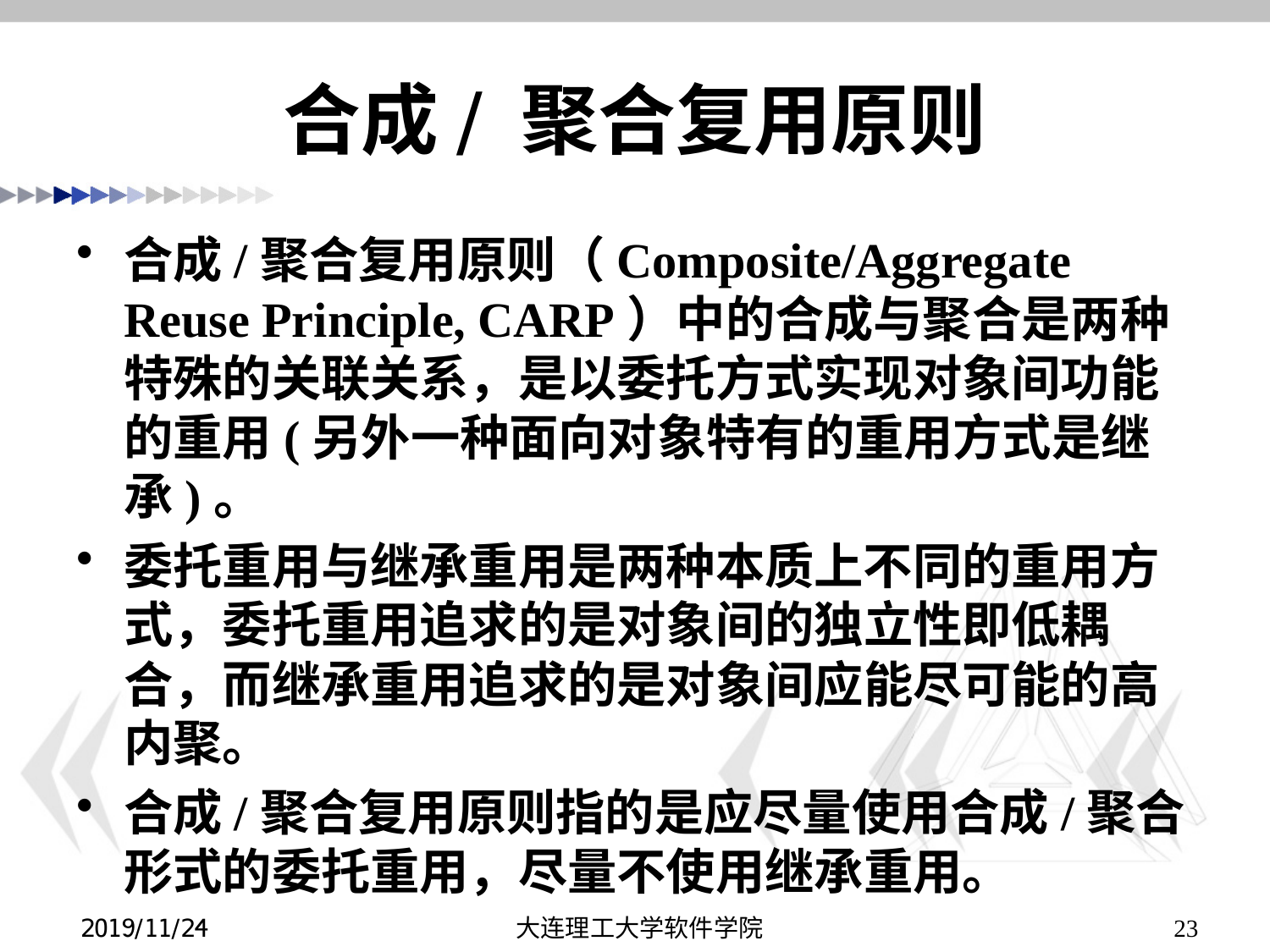

# 合成/聚合复用原则
合成/聚合复用原则（Composite/Aggregate Reuse Principle, CARP）中的合成与聚合是两种特殊的关联关系，是以委托方式实现对象间功能的重用(另外一种面向对象特有的重用方式是继承)。
委托重用与继承重用是两种本质上不同的重用方式，委托重用追求的是对象间的独立性即低耦合，而继承重用追求的是对象间应能尽可能的高内聚。
合成/聚合复用原则指的是应尽量使用合成/聚合形式的委托重用，尽量不使用继承重用。
2019/11/24
大连理工大学软件学院
23